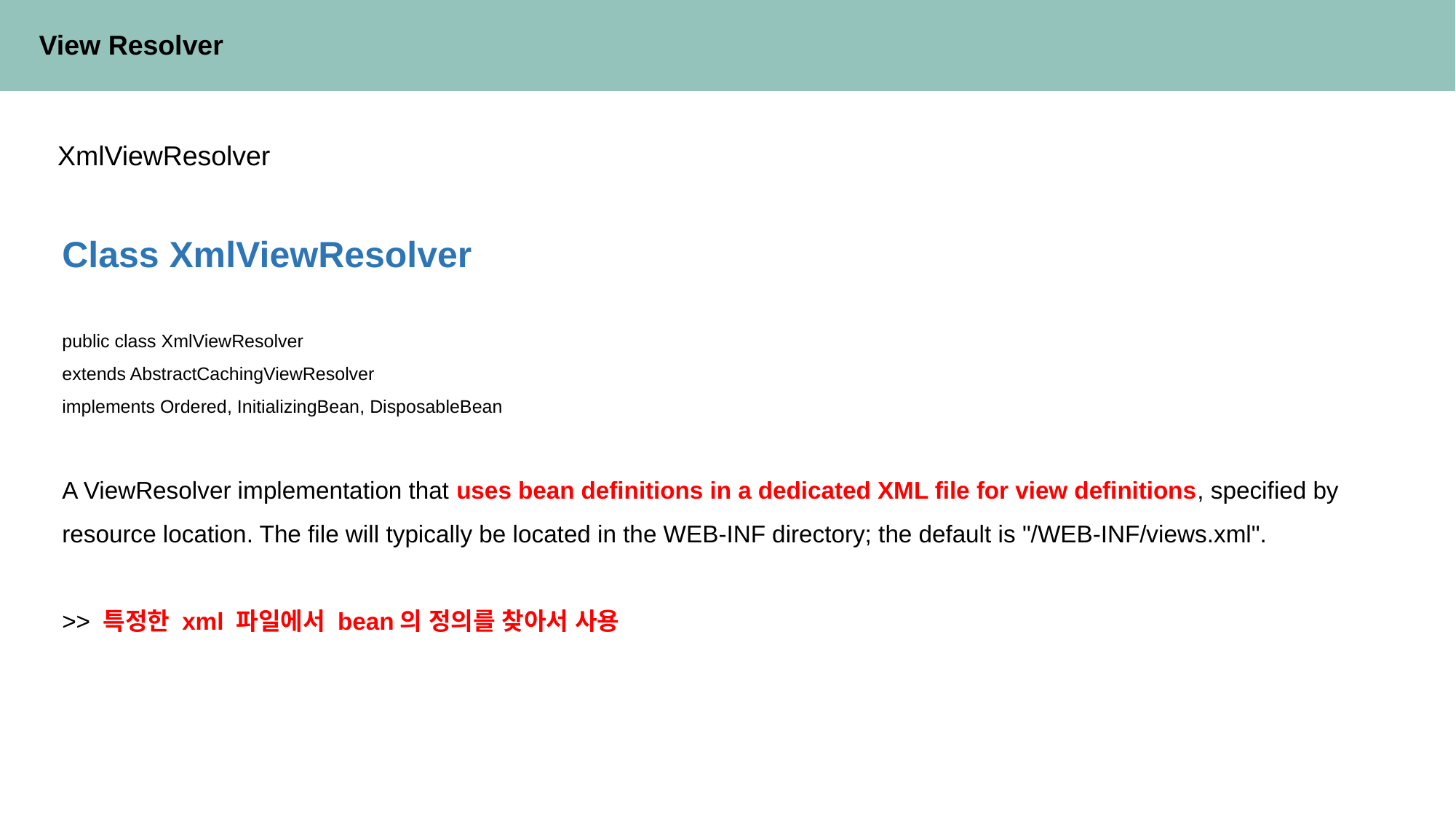

View Resolver
XmlViewResolver
Class XmlViewResolver

public class XmlViewResolver
extends AbstractCachingViewResolver
implements Ordered, InitializingBean, DisposableBean

A ViewResolver implementation that uses bean definitions in a dedicated XML file for view definitions, specified by resource location. The file will typically be located in the WEB-INF directory; the default is "/WEB-INF/views.xml".

>> 특정한 xml 파일에서 bean의 정의를 찾아서 사용